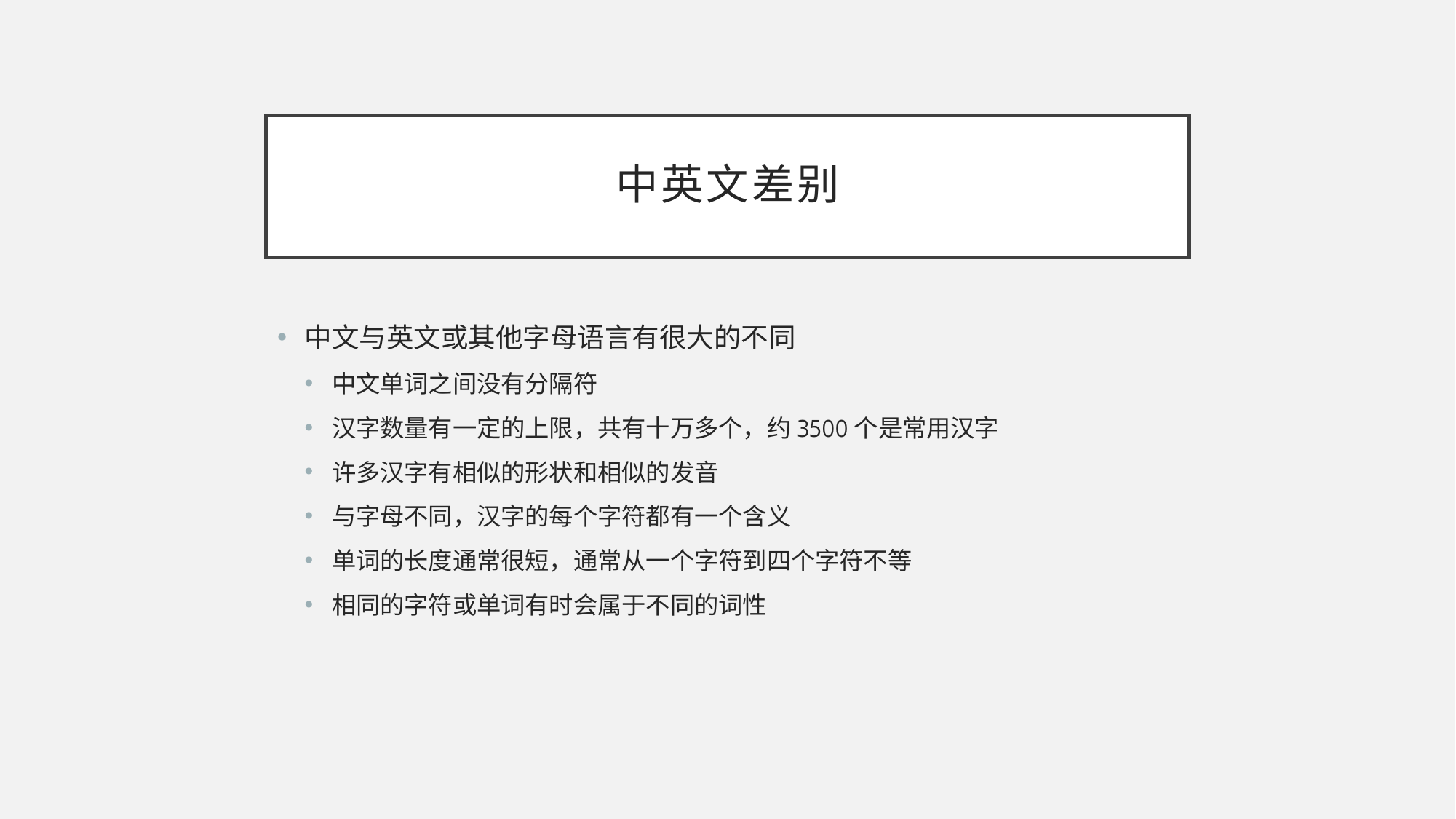

# 中英文差别
中文与英文或其他字母语言有很大的不同
中文单词之间没有分隔符
汉字数量有一定的上限，共有十万多个，约3500个是常用汉字
许多汉字有相似的形状和相似的发音
与字母不同，汉字的每个字符都有一个含义
单词的长度通常很短，通常从一个字符到四个字符不等
相同的字符或单词有时会属于不同的词性